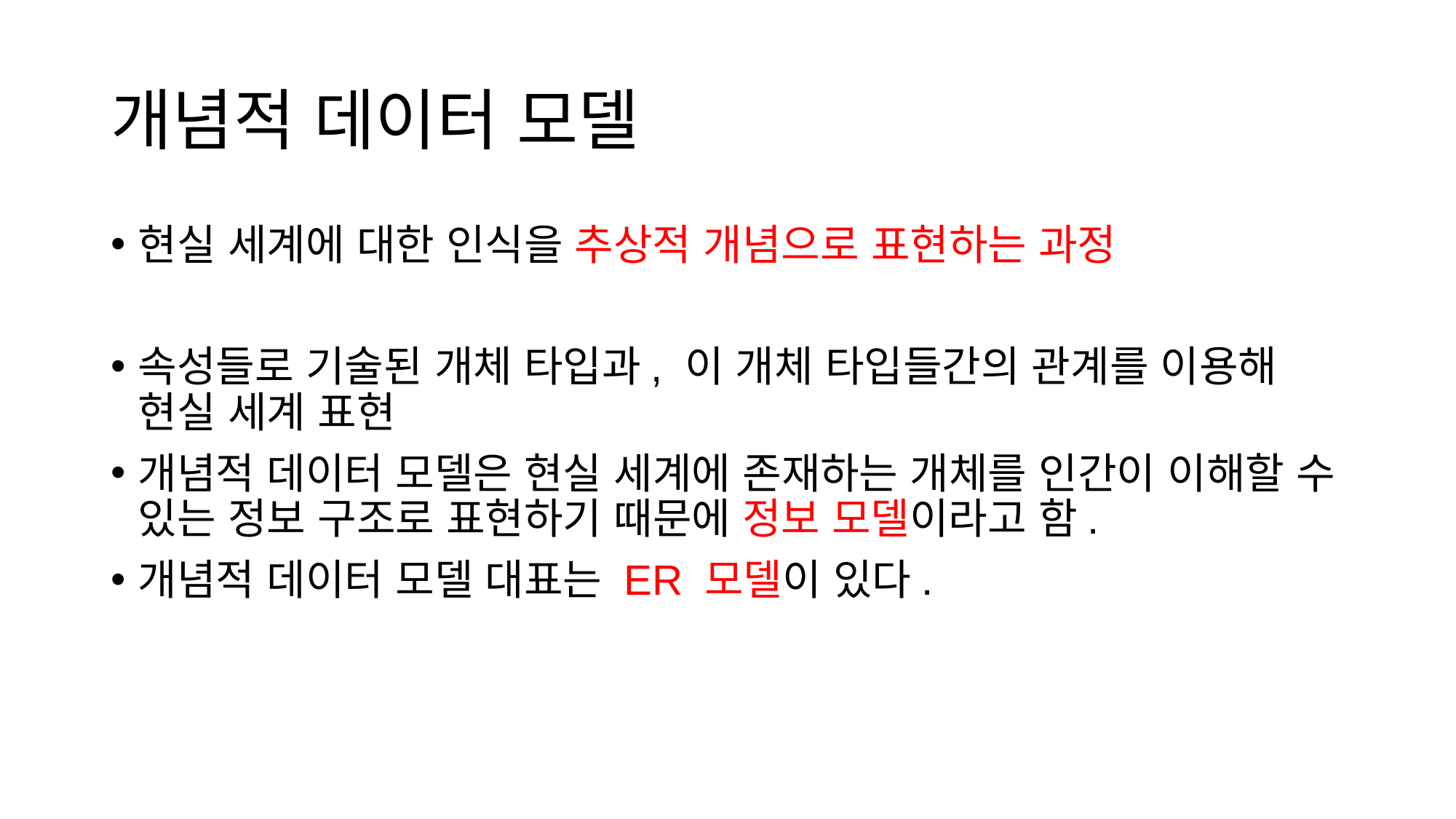

# 개념적 데이터 모델
현실 세계에 대한 인식을 추상적 개념으로 표현하는 과정

속성들로 기술된 개체 타입과, 이 개체 타입들간의 관계를 이용해 현실 세계 표현
개념적 데이터 모델은 현실 세계에 존재하는 개체를 인간이 이해할 수 있는 정보 구조로 표현하기 때문에 정보 모델이라고 함.
개념적 데이터 모델 대표는 ER 모델이 있다.